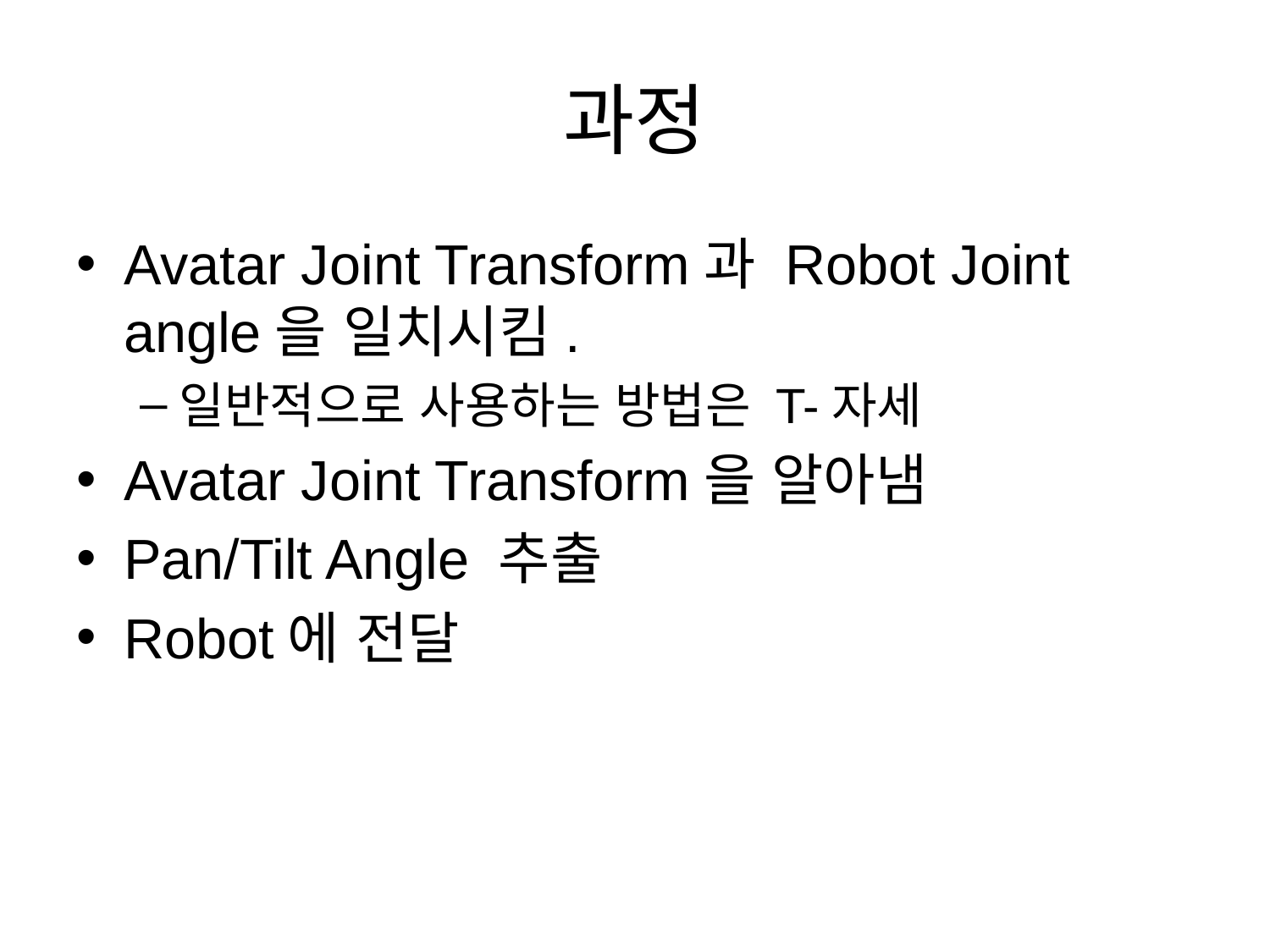

# 과정
Avatar Joint Transform과 Robot Joint angle을 일치시킴.
일반적으로 사용하는 방법은 T-자세
Avatar Joint Transform을 알아냄
Pan/Tilt Angle 추출
Robot에 전달